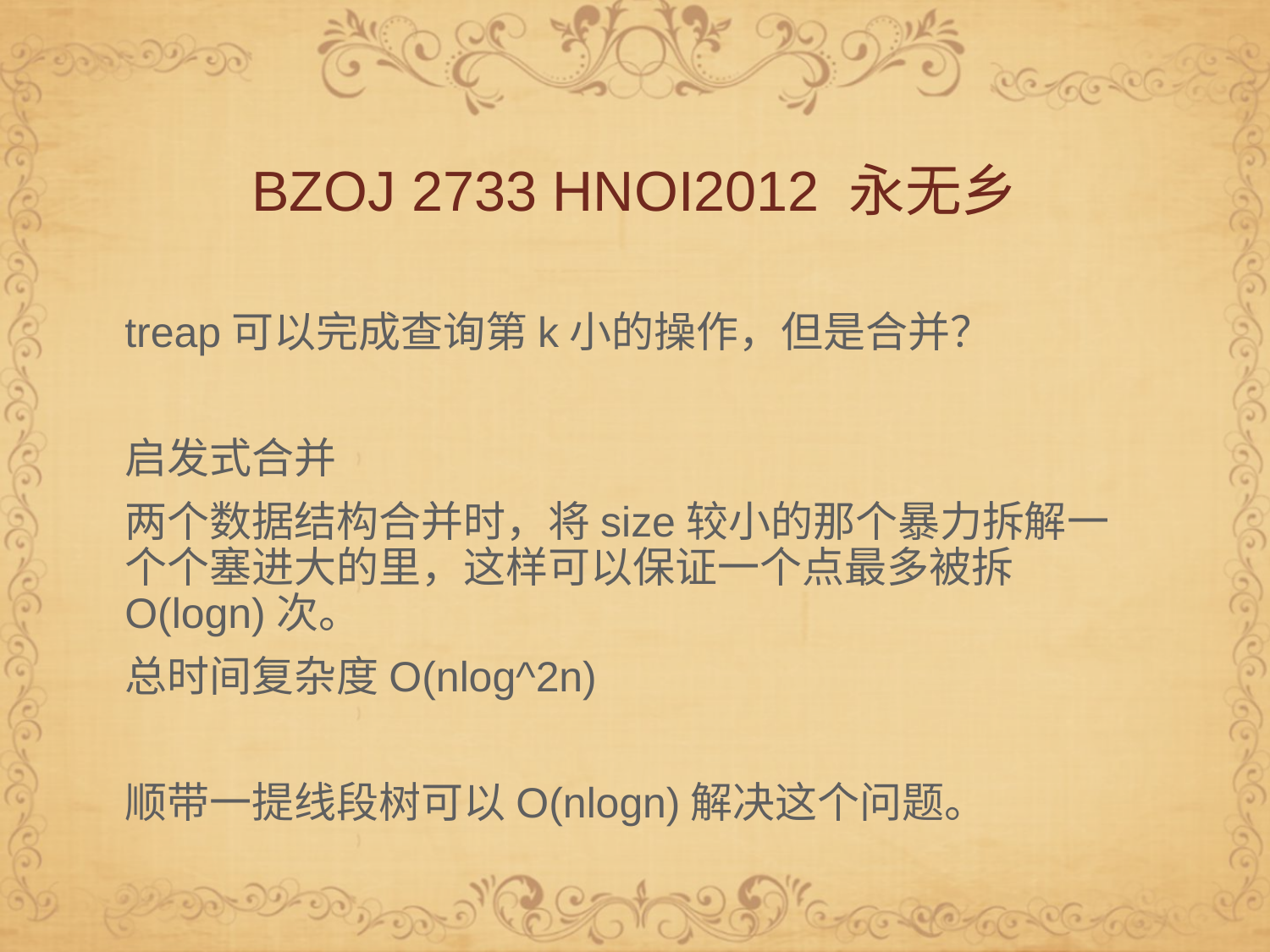

# BZOJ 2733 HNOI2012 永无乡
treap可以完成查询第k小的操作，但是合并？

启发式合并
两个数据结构合并时，将size较小的那个暴力拆解一个个塞进大的里，这样可以保证一个点最多被拆O(logn)次。
总时间复杂度O(nlog^2n)

顺带一提线段树可以O(nlogn)解决这个问题。